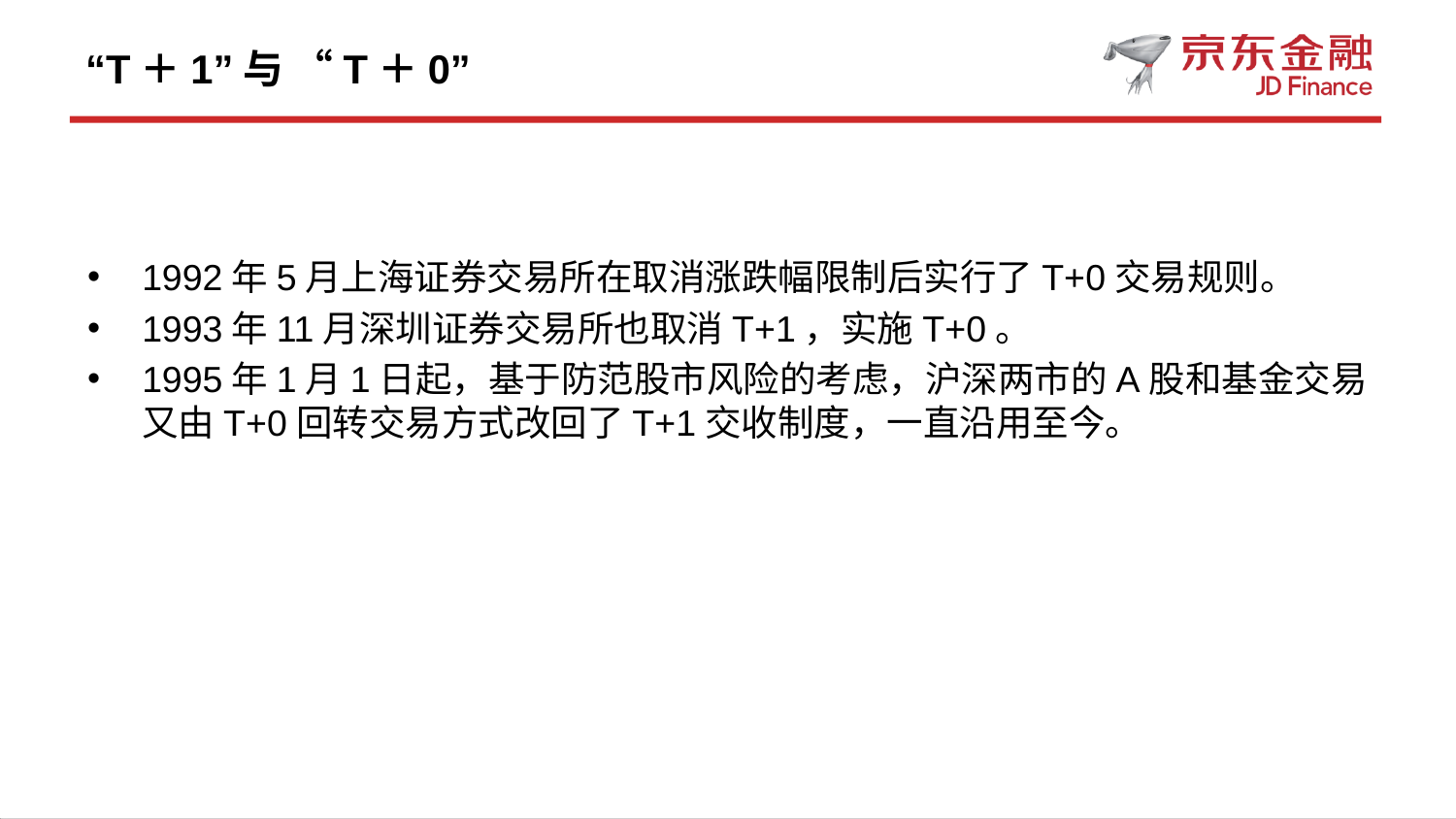

# “T＋1”与 “T＋0”
1992年5月上海证券交易所在取消涨跌幅限制后实行了T+0交易规则。
1993年11月深圳证券交易所也取消T+1，实施T+0。
1995年1月1日起，基于防范股市风险的考虑，沪深两市的A股和基金交易又由T+0回转交易方式改回了T+1交收制度，一直沿用至今。